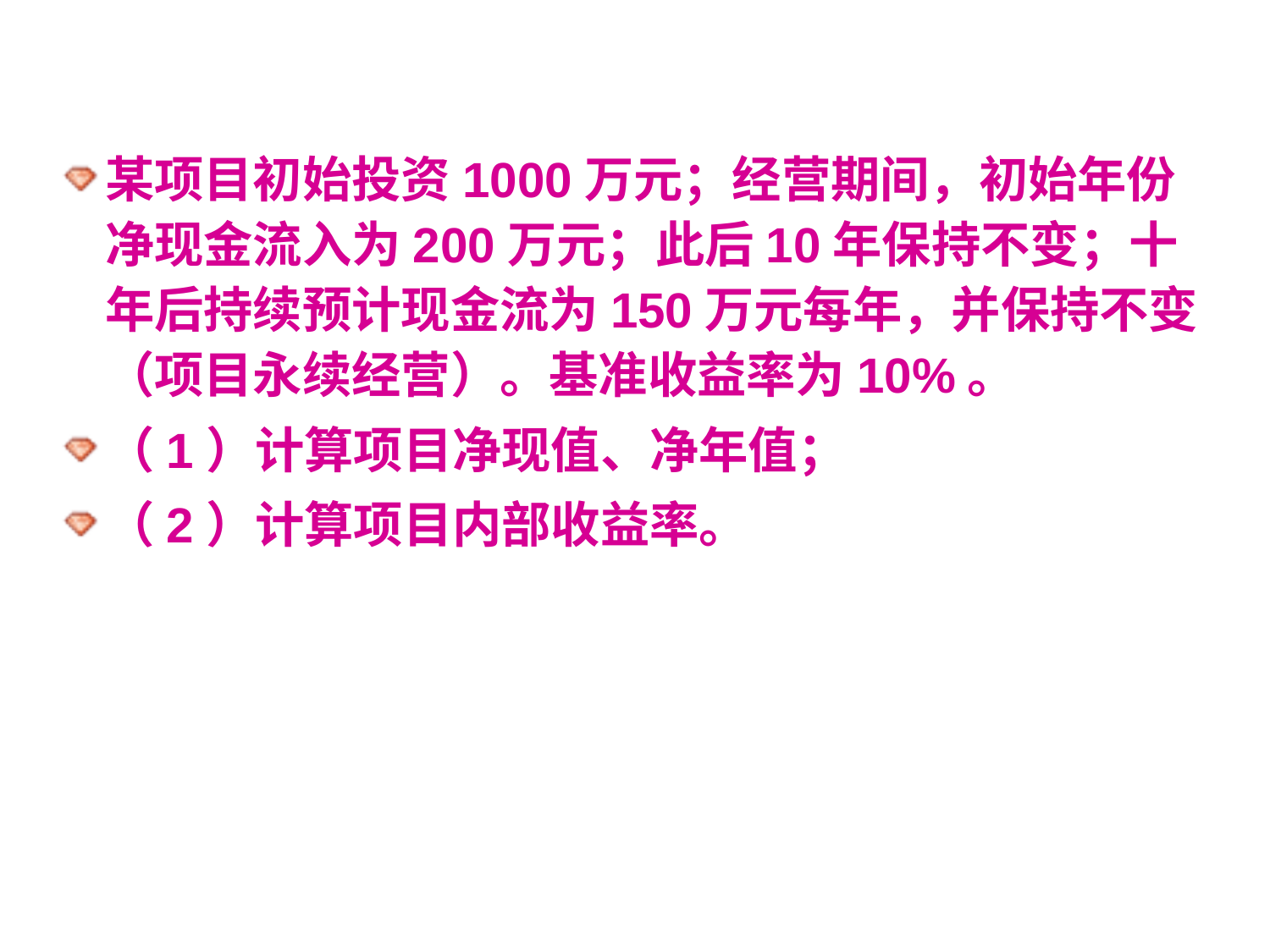

55
#
某项目初始投资1000万元；经营期间，初始年份净现金流入为200万元；此后10年保持不变；十年后持续预计现金流为150万元每年，并保持不变（项目永续经营）。基准收益率为10%。
（1）计算项目净现值、净年值；
（2）计算项目内部收益率。